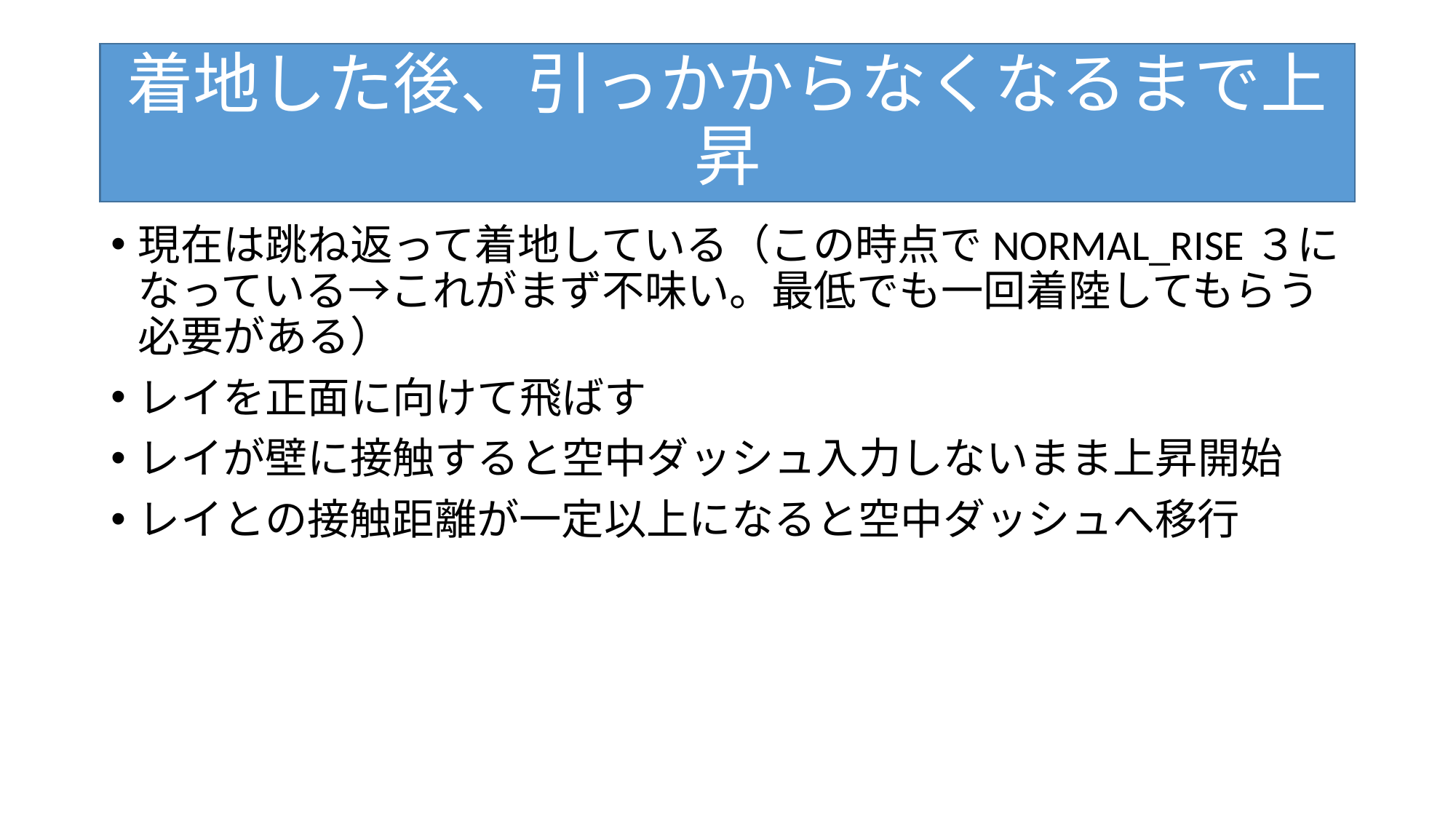

# 着地した後、引っかからなくなるまで上昇
現在は跳ね返って着地している（この時点でNORMAL_RISE３になっている→これがまず不味い。最低でも一回着陸してもらう必要がある）
レイを正面に向けて飛ばす
レイが壁に接触すると空中ダッシュ入力しないまま上昇開始
レイとの接触距離が一定以上になると空中ダッシュへ移行